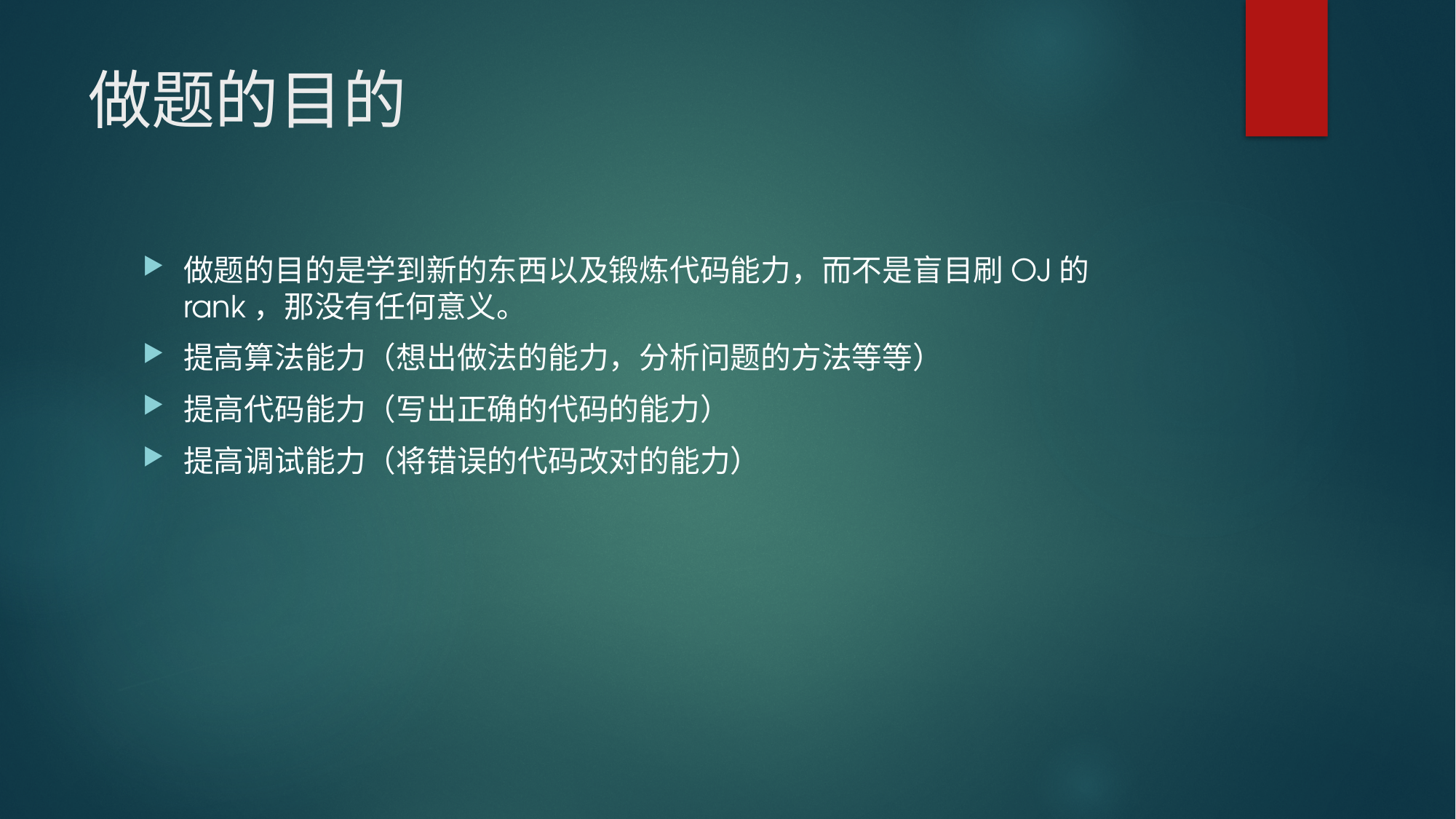

# 做题的目的
做题的目的是学到新的东西以及锻炼代码能力，而不是盲目刷OJ的rank，那没有任何意义。
提高算法能力（想出做法的能力，分析问题的方法等等）
提高代码能力（写出正确的代码的能力）
提高调试能力（将错误的代码改对的能力）